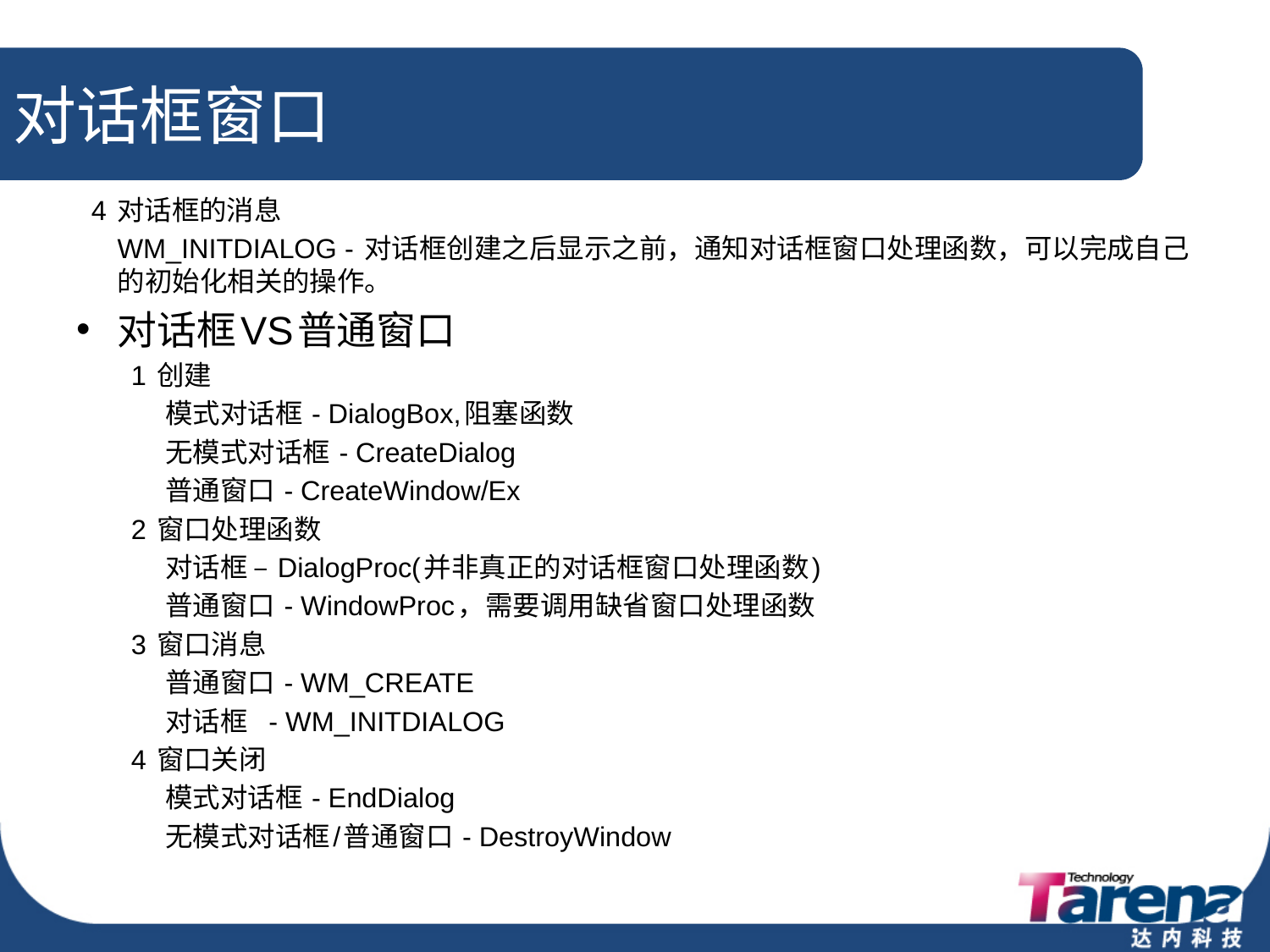

# 对话框窗口
  4 对话框的消息
	WM_INITDIALOG - 对话框创建之后显示之前，通知对话框窗口处理函数，可以完成自己的初始化相关的操作。
对话框VS普通窗口
1 创建
	模式对话框 - DialogBox,阻塞函数
	无模式对话框 - CreateDialog
	普通窗口 - CreateWindow/Ex
2 窗口处理函数
	对话框 – DialogProc(并非真正的对话框窗口处理函数)
	普通窗口 - WindowProc，需要调用缺省窗口处理函数
3 窗口消息
	普通窗口 - WM_CREATE
	对话框   - WM_INITDIALOG
4 窗口关闭
	模式对话框 - EndDialog
	无模式对话框/普通窗口 - DestroyWindow